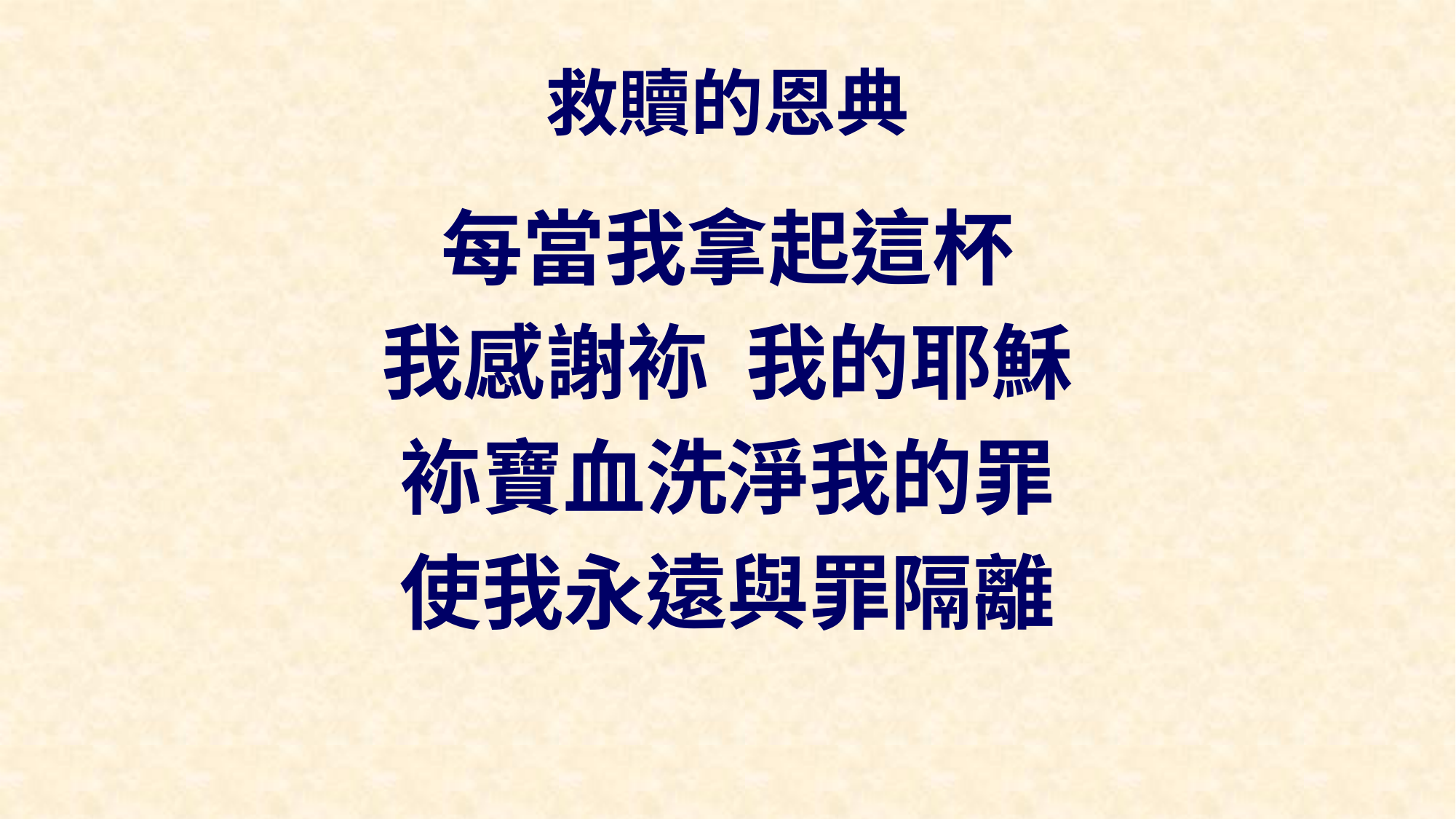

# 救贖的恩典
每當我拿起這杯
我感謝袮  我的耶穌
袮寶血洗淨我的罪
使我永遠與罪隔離